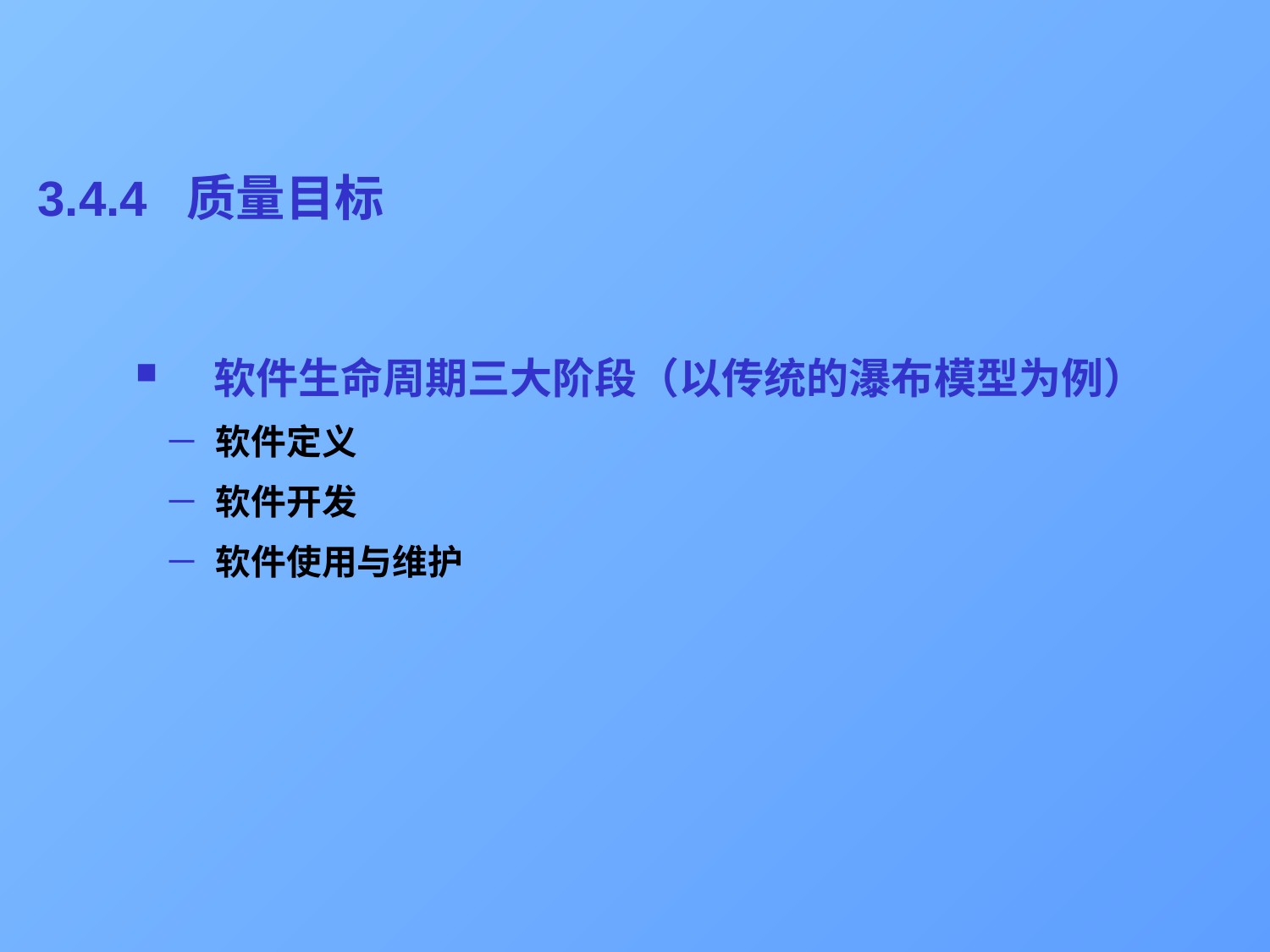

# 3.4.4  质量目标
    软件生命周期三大阶段（以传统的瀑布模型为例）
 软件定义
 软件开发
 软件使用与维护